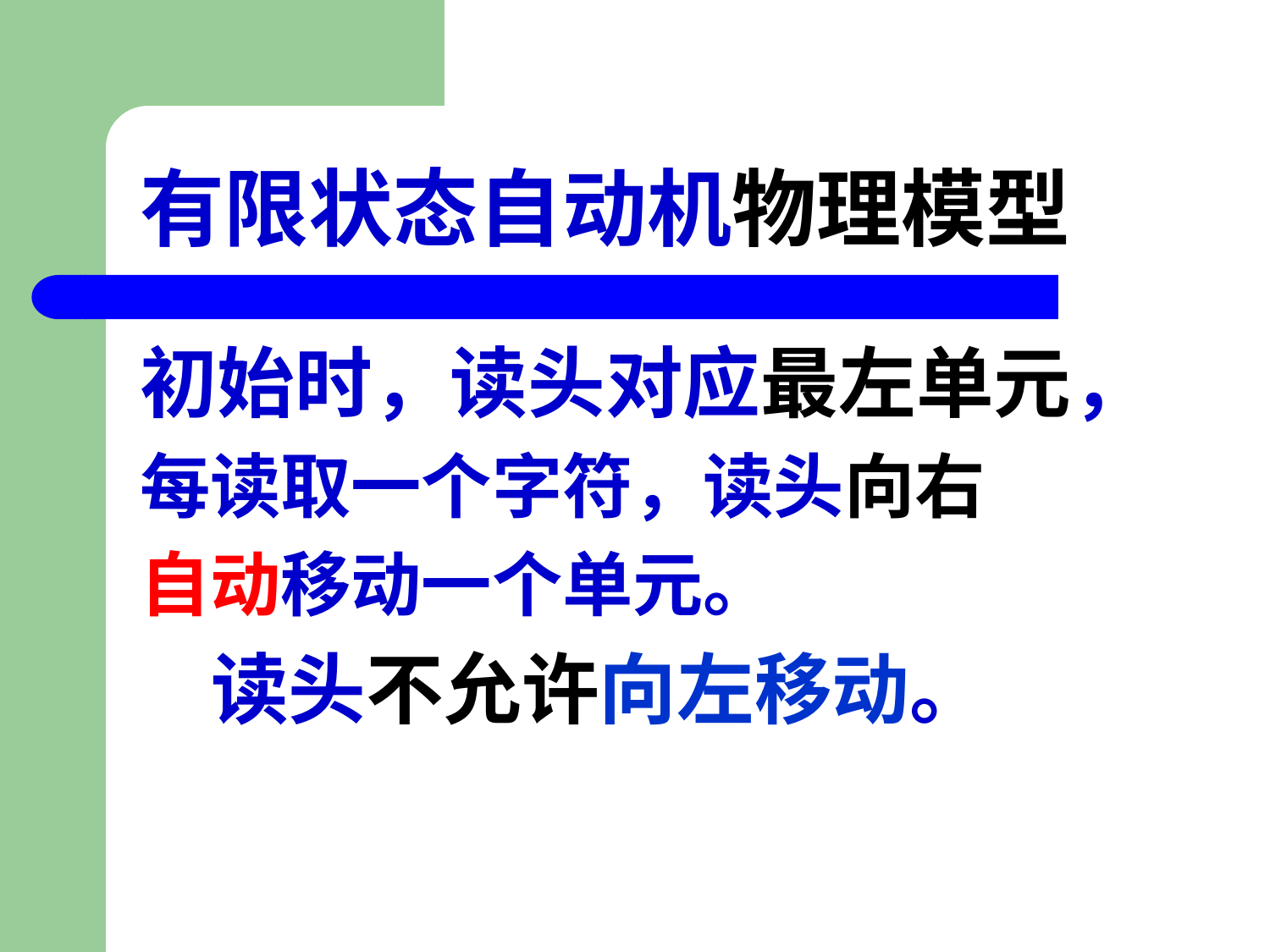

# 有限状态自动机物理模型
初始时，读头对应最左单元，
每读取一个字符，读头向右
自动移动一个单元。
   读头不允许向左移动。